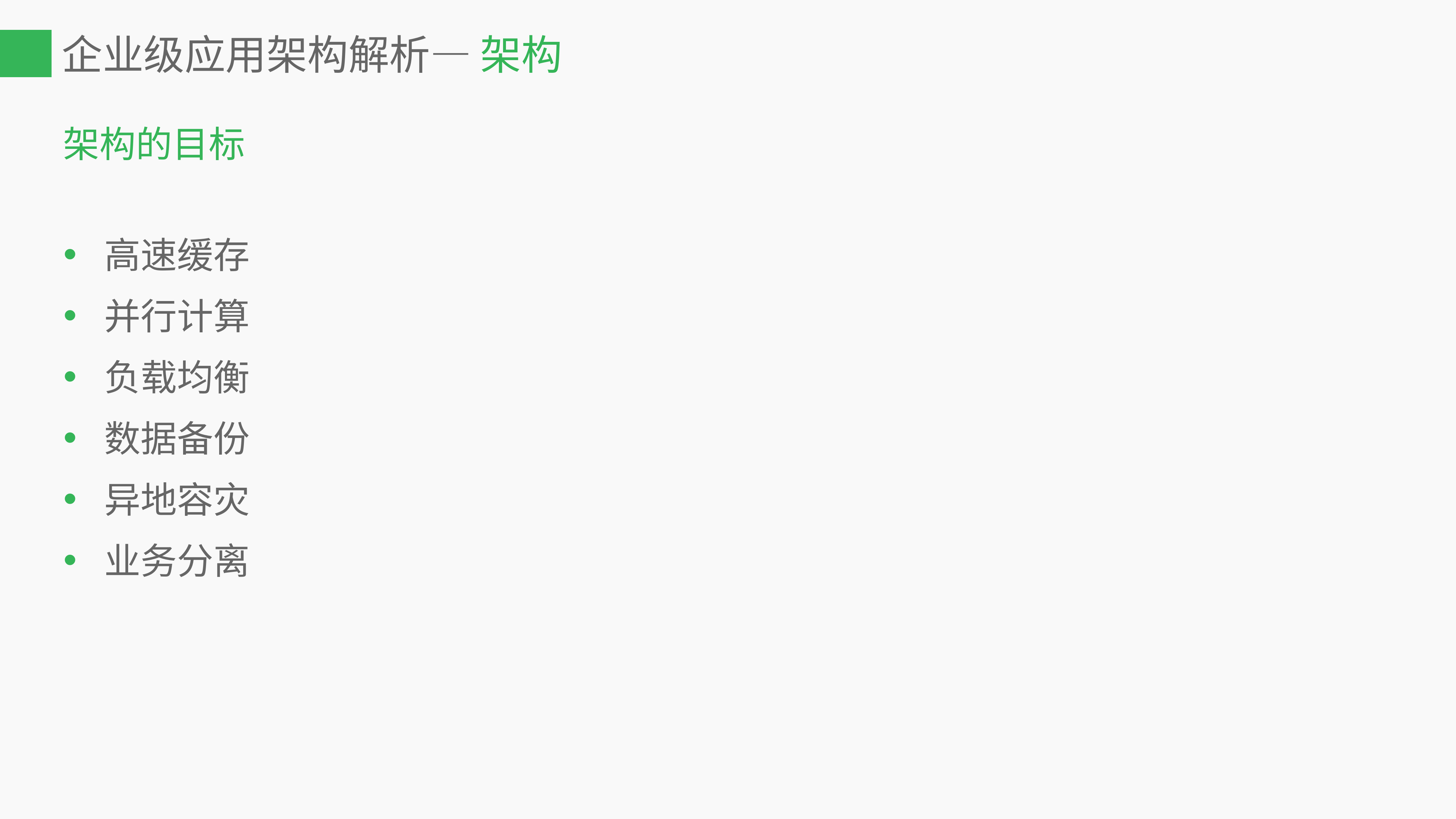

# 企业级应用架构解析— 架构
架构的目标
高速缓存
并行计算
负载均衡
数据备份
异地容灾
业务分离